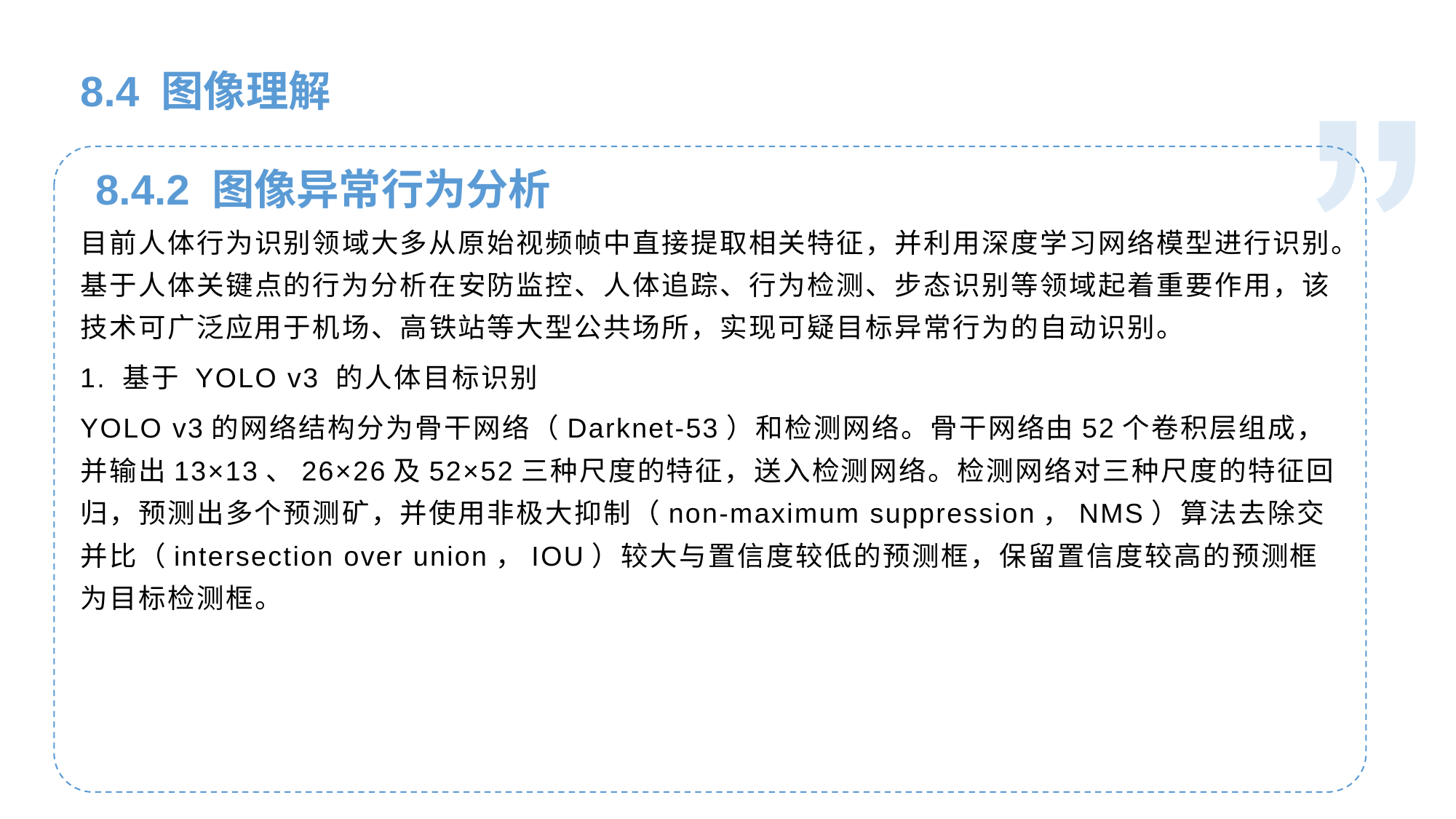

人工智能基础
8.4 图像理解

8.4.2 图像异常行为分析
目前人体行为识别领域大多从原始视频帧中直接提取相关特征，并利用深度学习网络模型进行识别。基于人体关键点的行为分析在安防监控、人体追踪、行为检测、步态识别等领域起着重要作用，该技术可广泛应用于机场、高铁站等大型公共场所，实现可疑目标异常行为的自动识别。
1. 基于 YOLO v3 的人体目标识别
YOLO v3的网络结构分为骨干网络（Darknet-53）和检测网络。骨干网络由52个卷积层组成，并输出13×13、26×26及52×52三种尺度的特征，送入检测网络。检测网络对三种尺度的特征回归，预测出多个预测矿，并使用非极大抑制（non-maximum suppression，NMS）算法去除交并比（intersection over union，IOU）较大与置信度较低的预测框，保留置信度较高的预测框为目标检测框。